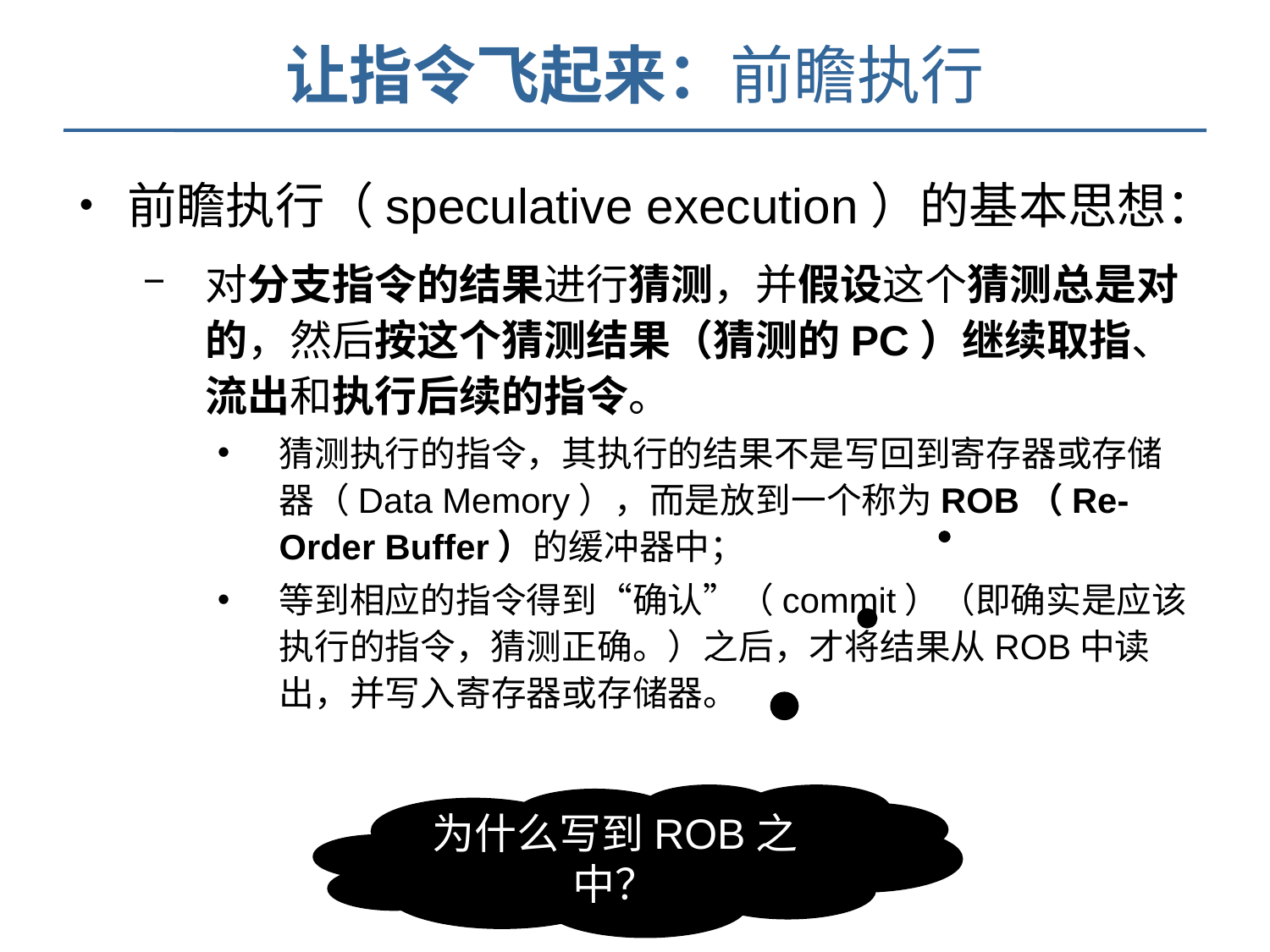

让指令飞起来：前瞻执行
前瞻执行（speculative execution）的基本思想：
对分支指令的结果进行猜测，并假设这个猜测总是对的，然后按这个猜测结果（猜测的PC）继续取指、流出和执行后续的指令。
猜测执行的指令，其执行的结果不是写回到寄存器或存储器（Data Memory），而是放到一个称为ROB（Re-Order Buffer）的缓冲器中；
等到相应的指令得到“确认”（commit）（即确实是应该执行的指令，猜测正确。）之后，才将结果从ROB中读出，并写入寄存器或存储器。
为什么写到ROB之中？